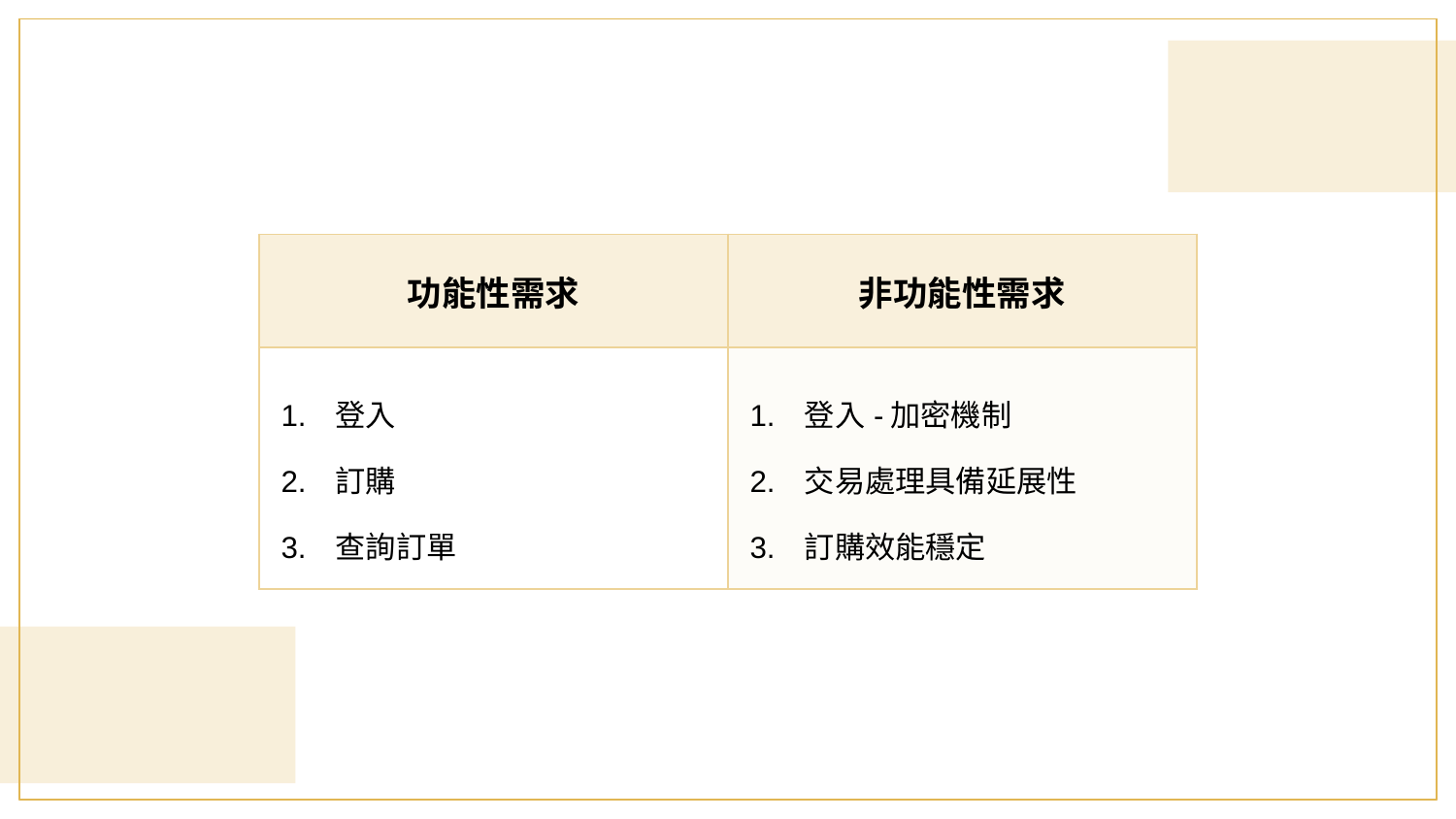

| 功能性需求 | 非功能性需求 |
| --- | --- |
| 登入 訂購 查詢訂單 | 登入-加密機制 交易處理具備延展性 訂購效能穩定 |